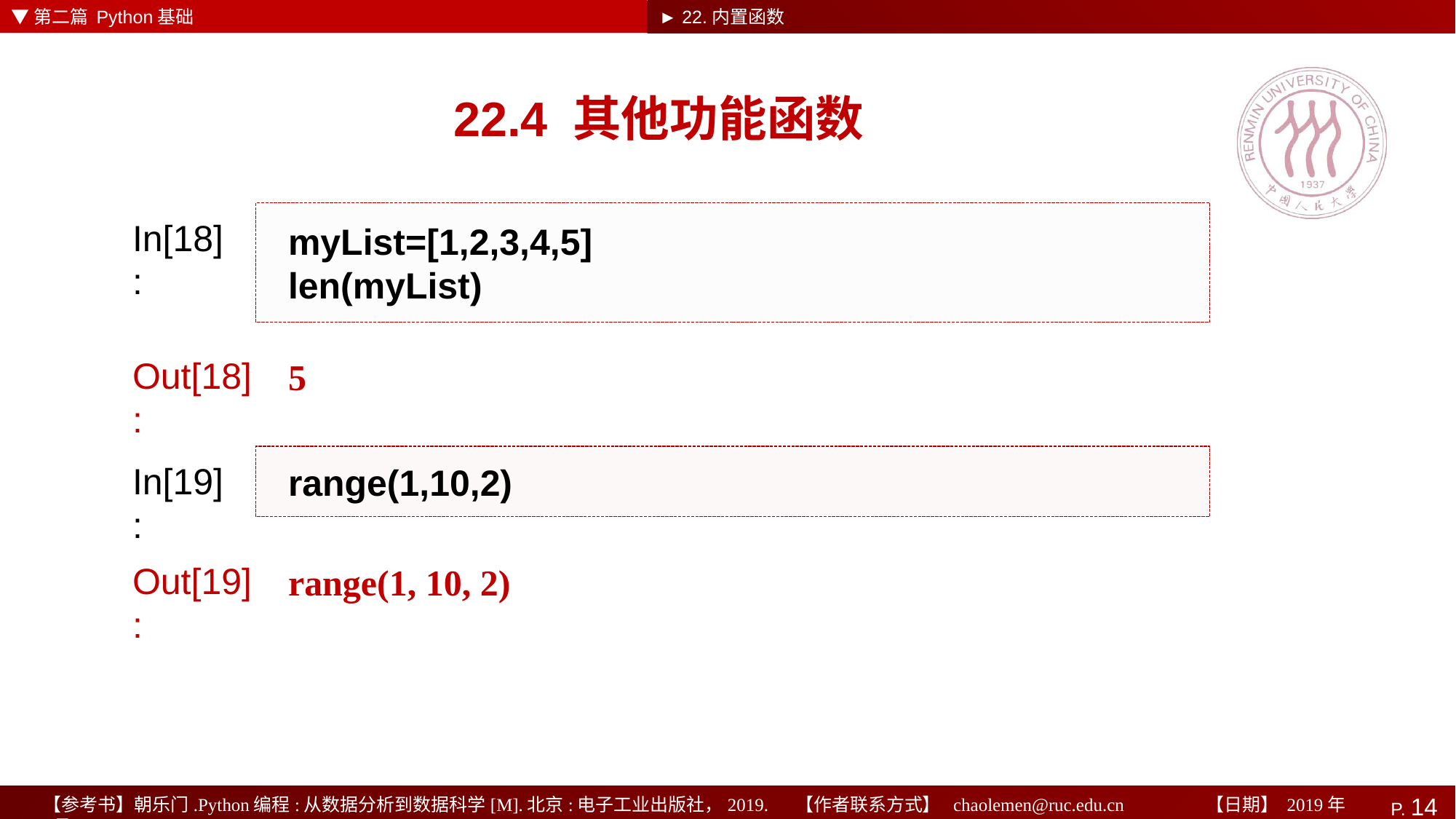

▼第二篇 Python基础
► 22.内置函数
# 22.4 其他功能函数
myList=[1,2,3,4,5]
len(myList)
In[18]:
5
Out[18]:
range(1,10,2)
In[19]:
range(1, 10, 2)
Out[19]: